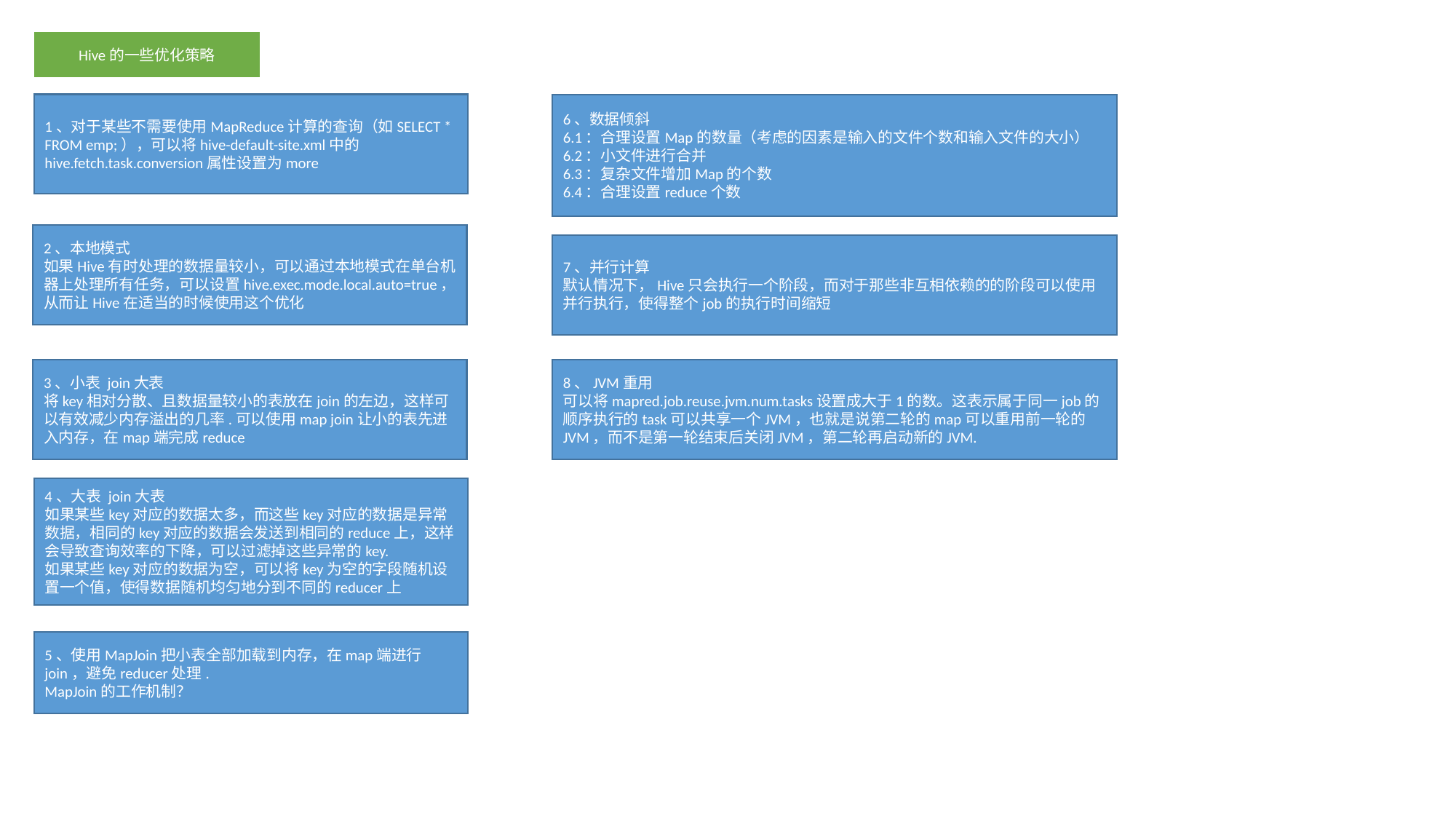

Hive的一些优化策略
1、对于某些不需要使用MapReduce计算的查询（如SELECT * FROM emp;），可以将hive-default-site.xml中的hive.fetch.task.conversion属性设置为more
6、数据倾斜
6.1：合理设置Map的数量（考虑的因素是输入的文件个数和输入文件的大小）
6.2：小文件进行合并
6.3：复杂文件增加Map的个数
6.4：合理设置reduce个数
2、本地模式
如果Hive有时处理的数据量较小，可以通过本地模式在单台机器上处理所有任务，可以设置hive.exec.mode.local.auto=true，从而让Hive在适当的时候使用这个优化
7、并行计算
默认情况下，Hive只会执行一个阶段，而对于那些非互相依赖的的阶段可以使用并行执行，使得整个job的执行时间缩短
3、小表 join大表
将key相对分散、且数据量较小的表放在join的左边，这样可以有效减少内存溢出的几率.可以使用map join让小的表先进入内存，在map端完成reduce
8、JVM重用
可以将mapred.job.reuse.jvm.num.tasks设置成大于1的数。这表示属于同一job的顺序执行的task可以共享一个JVM，也就是说第二轮的map可以重用前一轮的JVM，而不是第一轮结束后关闭JVM，第二轮再启动新的JVM.
4、大表 join大表
如果某些key对应的数据太多，而这些key对应的数据是异常数据，相同的key对应的数据会发送到相同的reduce上，这样会导致查询效率的下降，可以过滤掉这些异常的key.
如果某些key对应的数据为空，可以将key为空的字段随机设置一个值，使得数据随机均匀地分到不同的reducer上
5、使用MapJoin把小表全部加载到内存，在map端进行join，避免reducer处理.
MapJoin的工作机制？